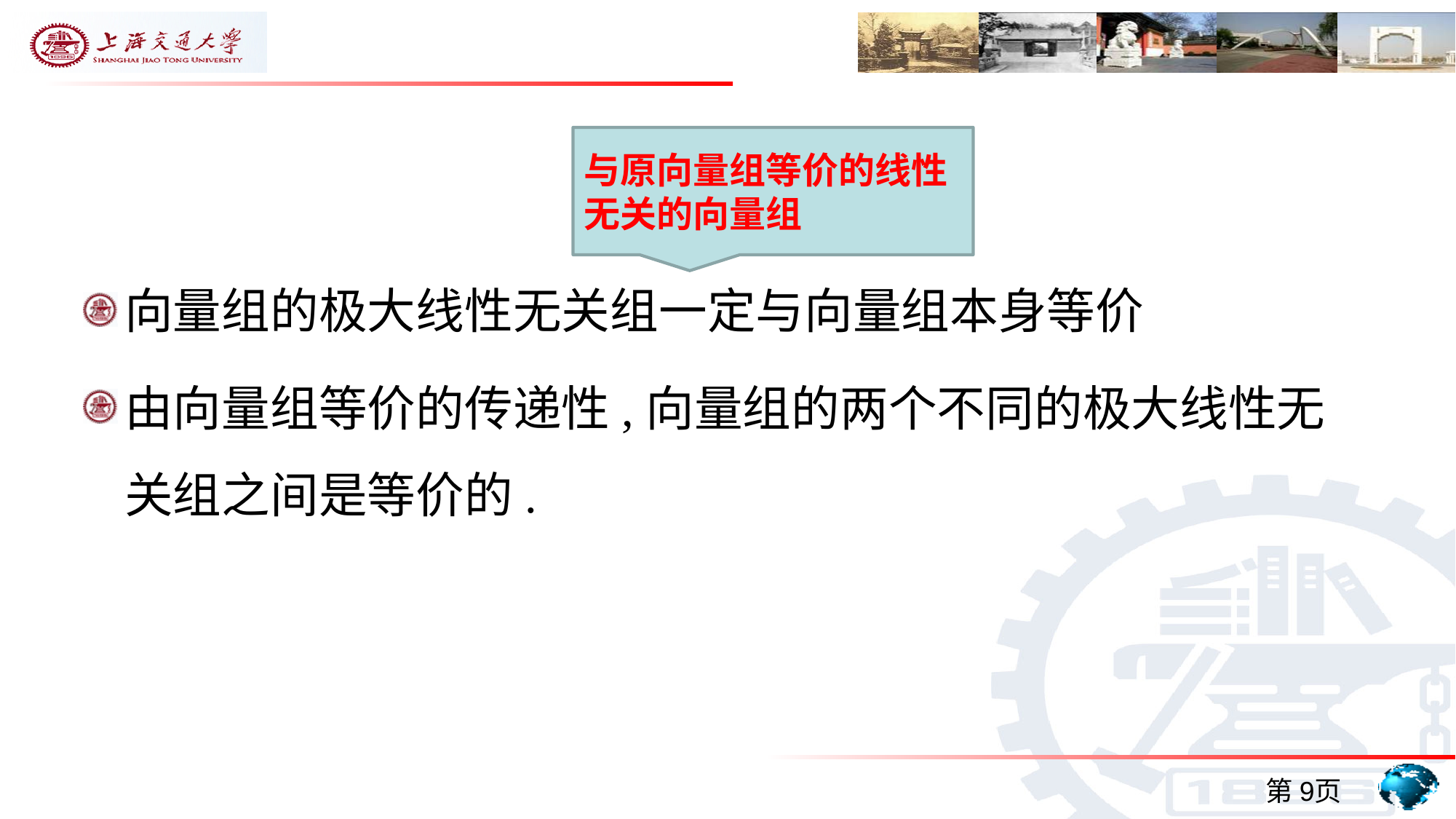

与原向量组等价的线性无关的向量组
向量组的极大线性无关组一定与向量组本身等价
由向量组等价的传递性,向量组的两个不同的极大线性无关组之间是等价的.
第9页